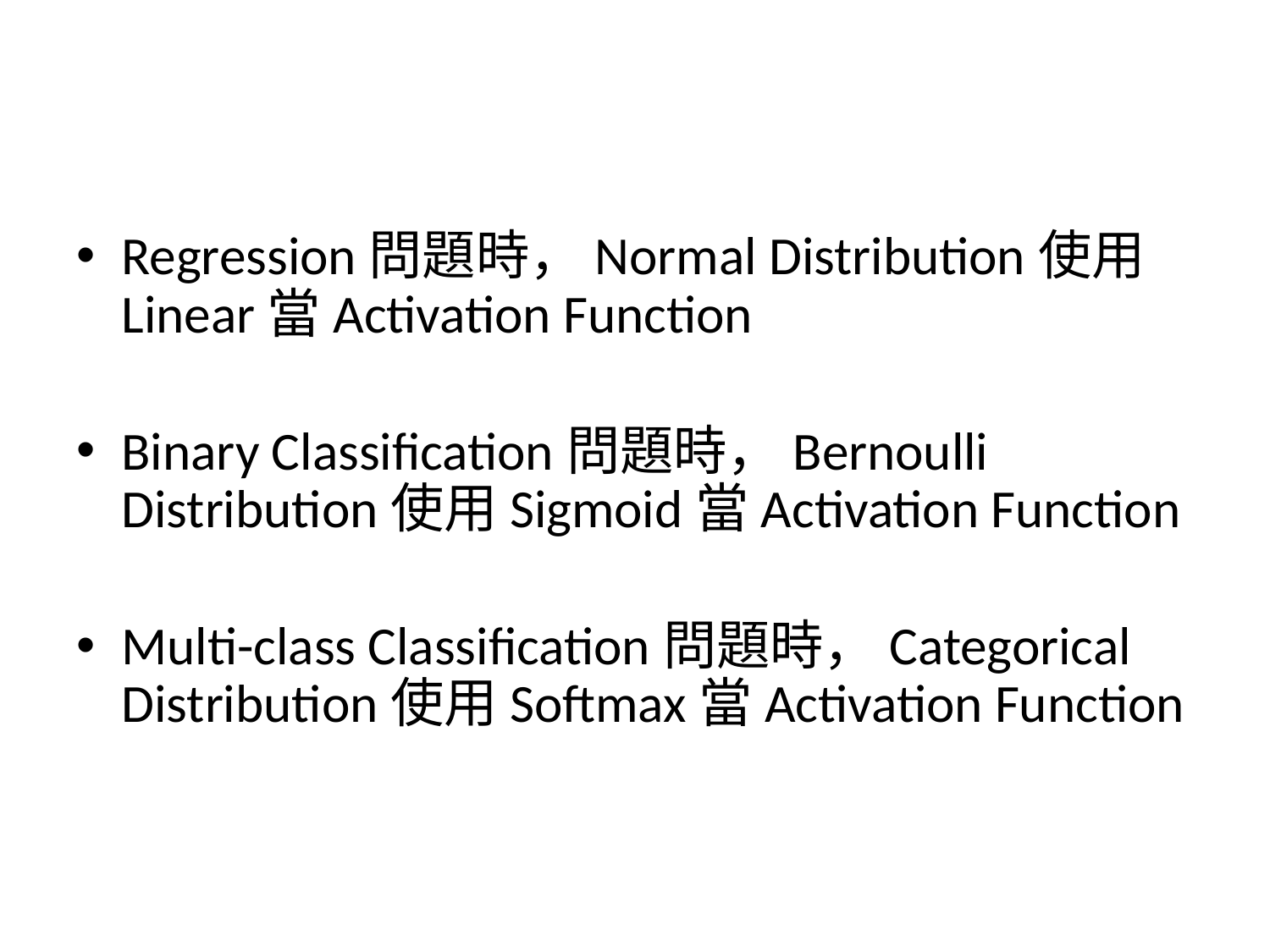

#
Regression問題時，Normal Distribution使用Linear當Activation Function

Binary Classification問題時，Bernoulli Distribution使用Sigmoid當Activation Function

Multi-class Classification問題時，Categorical Distribution使用Softmax當Activation Function